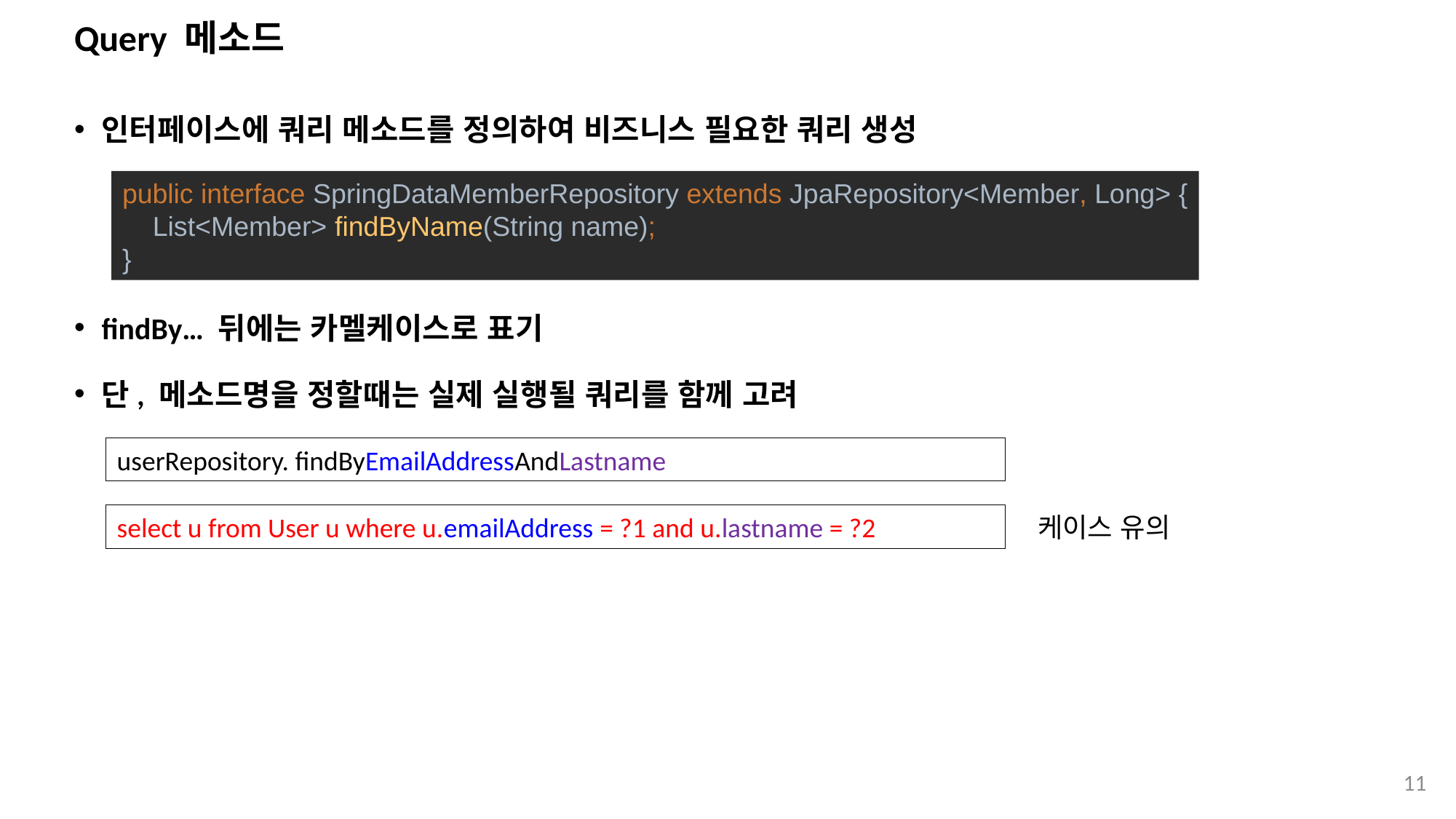

# Query 메소드
인터페이스에 쿼리 메소드를 정의하여 비즈니스 필요한 쿼리 생성

findBy… 뒤에는 카멜케이스로 표기
단, 메소드명을 정할때는 실제 실행될 쿼리를 함께 고려

public interface SpringDataMemberRepository extends JpaRepository<Member, Long> {
    List<Member> findByName(String name);
}
userRepository. findByEmailAddressAndLastname
select u from User u where u.emailAddress = ?1 and u.lastname = ?2
케이스 유의
11